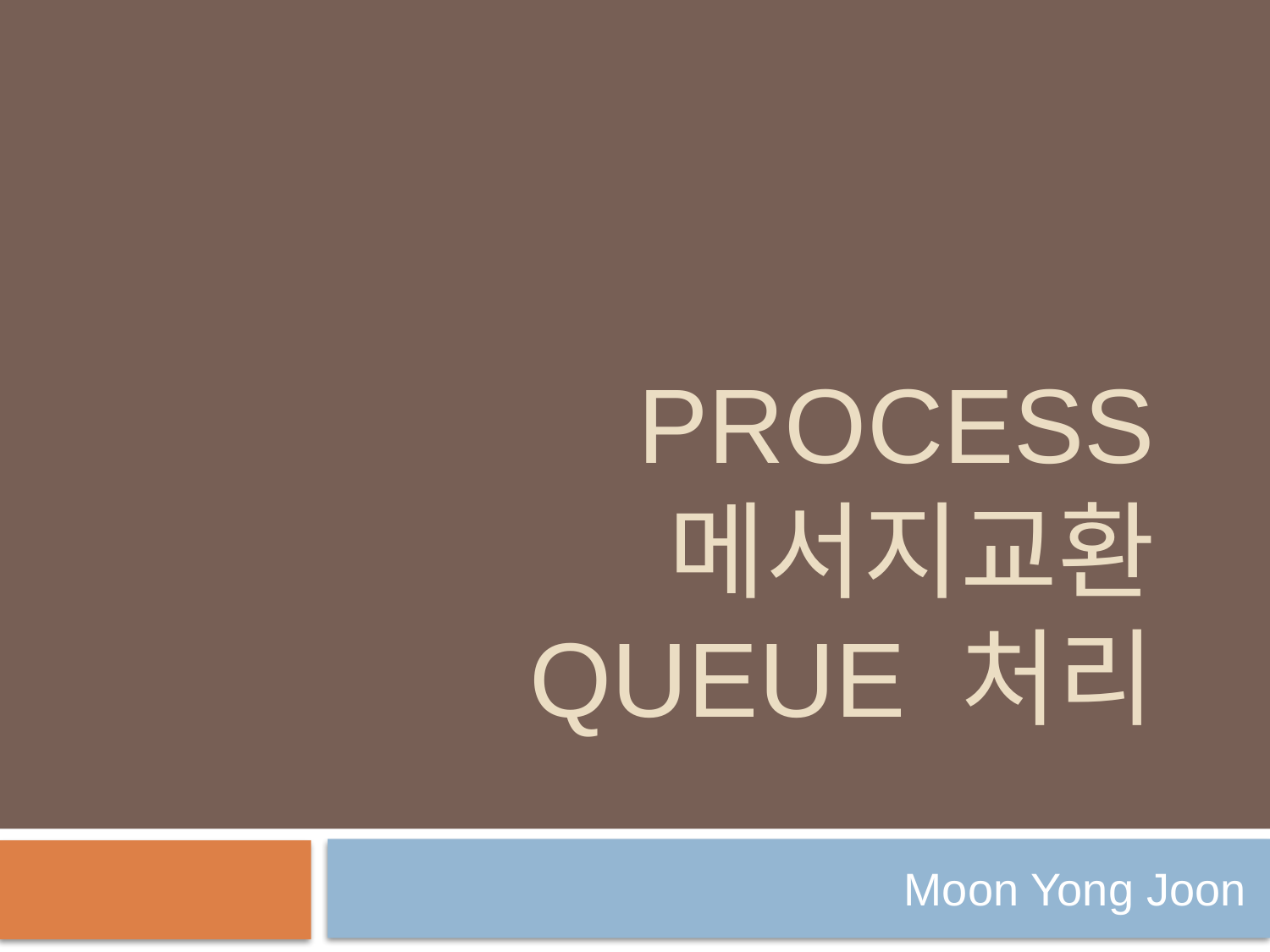

# Process 메서지교환 queue 처리
Moon Yong Joon